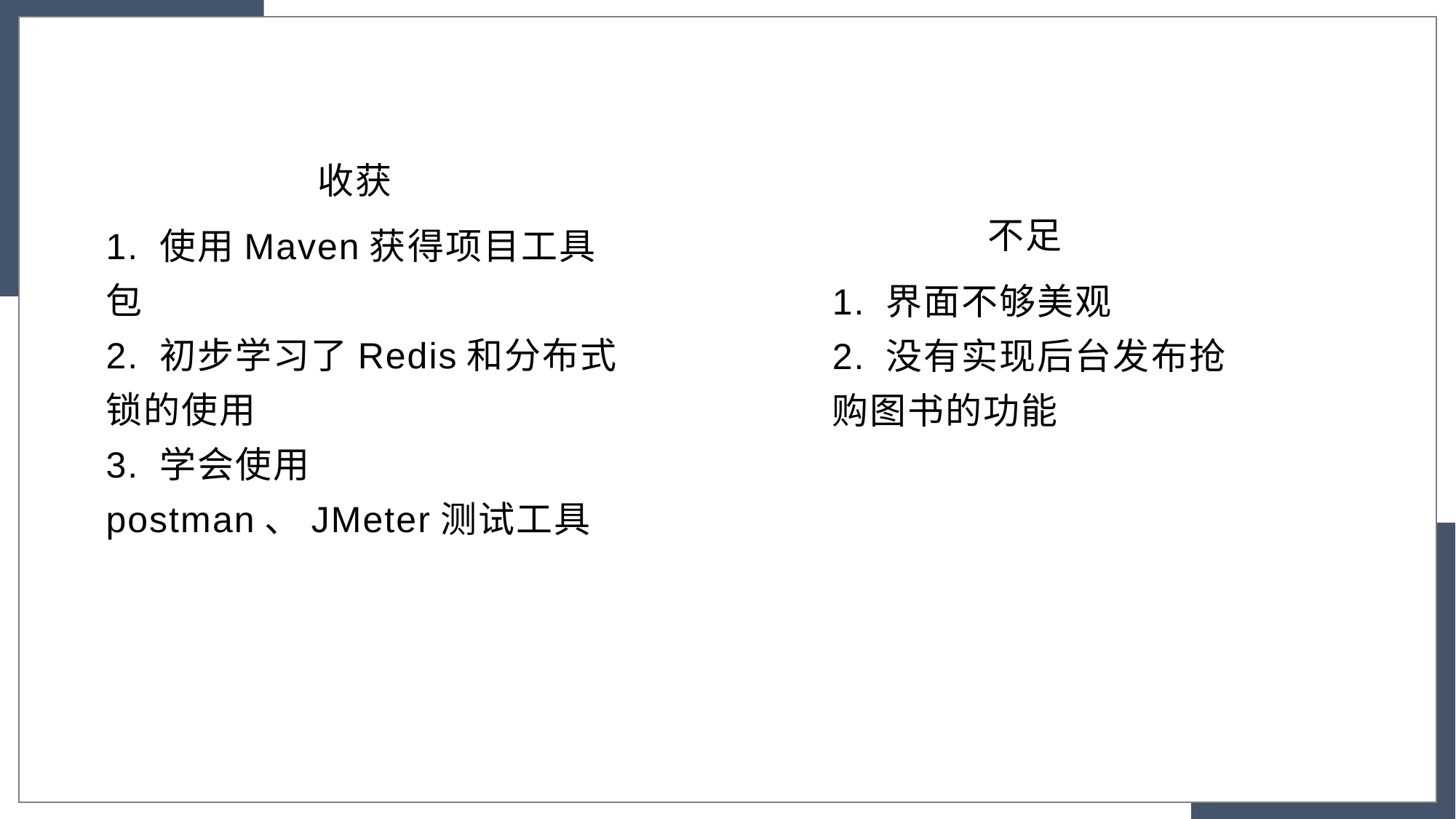

收获
不足
1. 使用Maven获得项目工具包
2. 初步学习了Redis和分布式锁的使用
3. 学会使用postman、JMeter测试工具
1. 界面不够美观
2. 没有实现后台发布抢购图书的功能